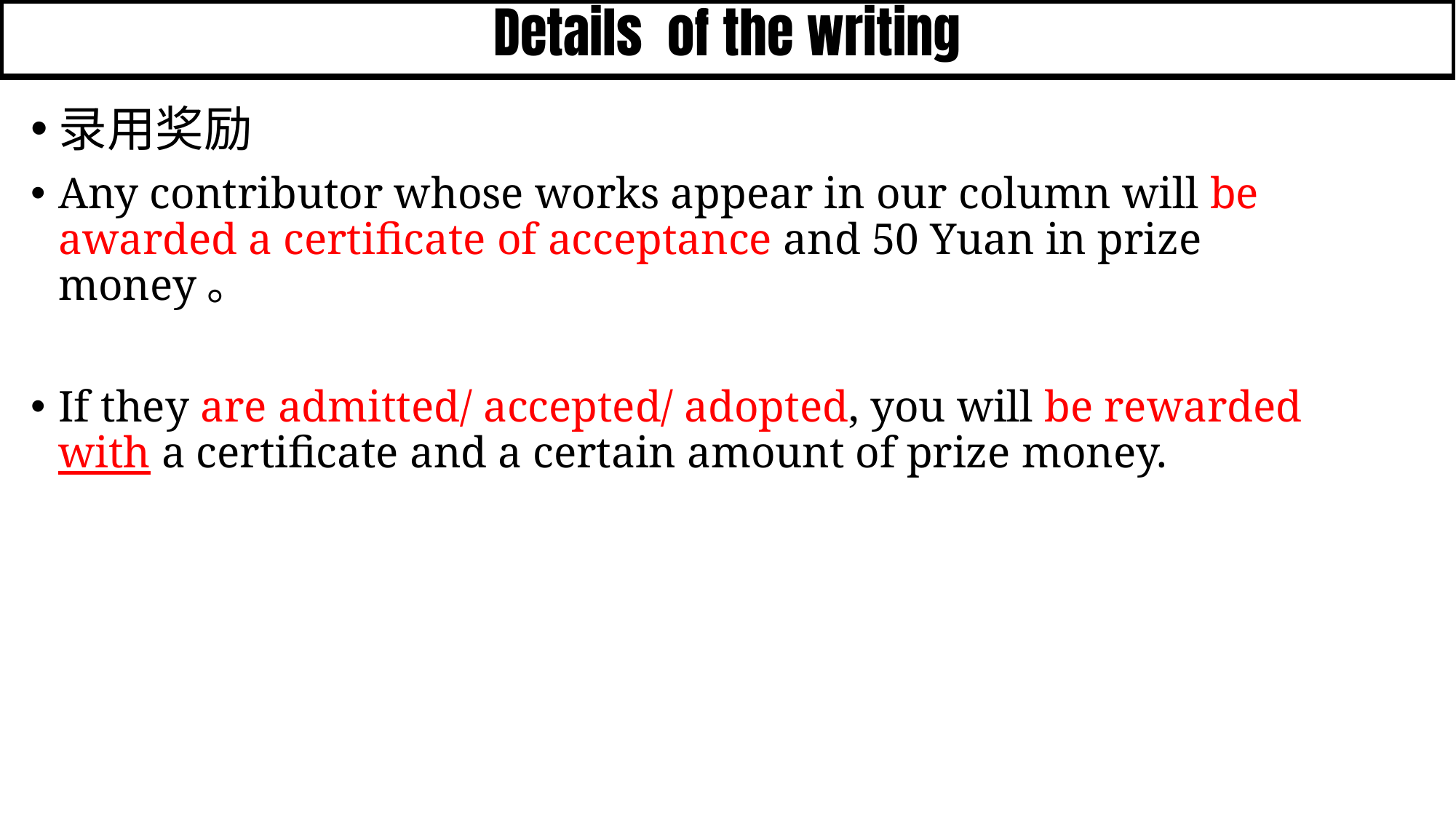

Details  of the writing
录用奖励
Any contributor whose works appear in our column will be awarded a certificate of acceptance and 50 Yuan in prize money。

If they are admitted/ accepted/ adopted, you will be rewarded with a certificate and a certain amount of prize money.